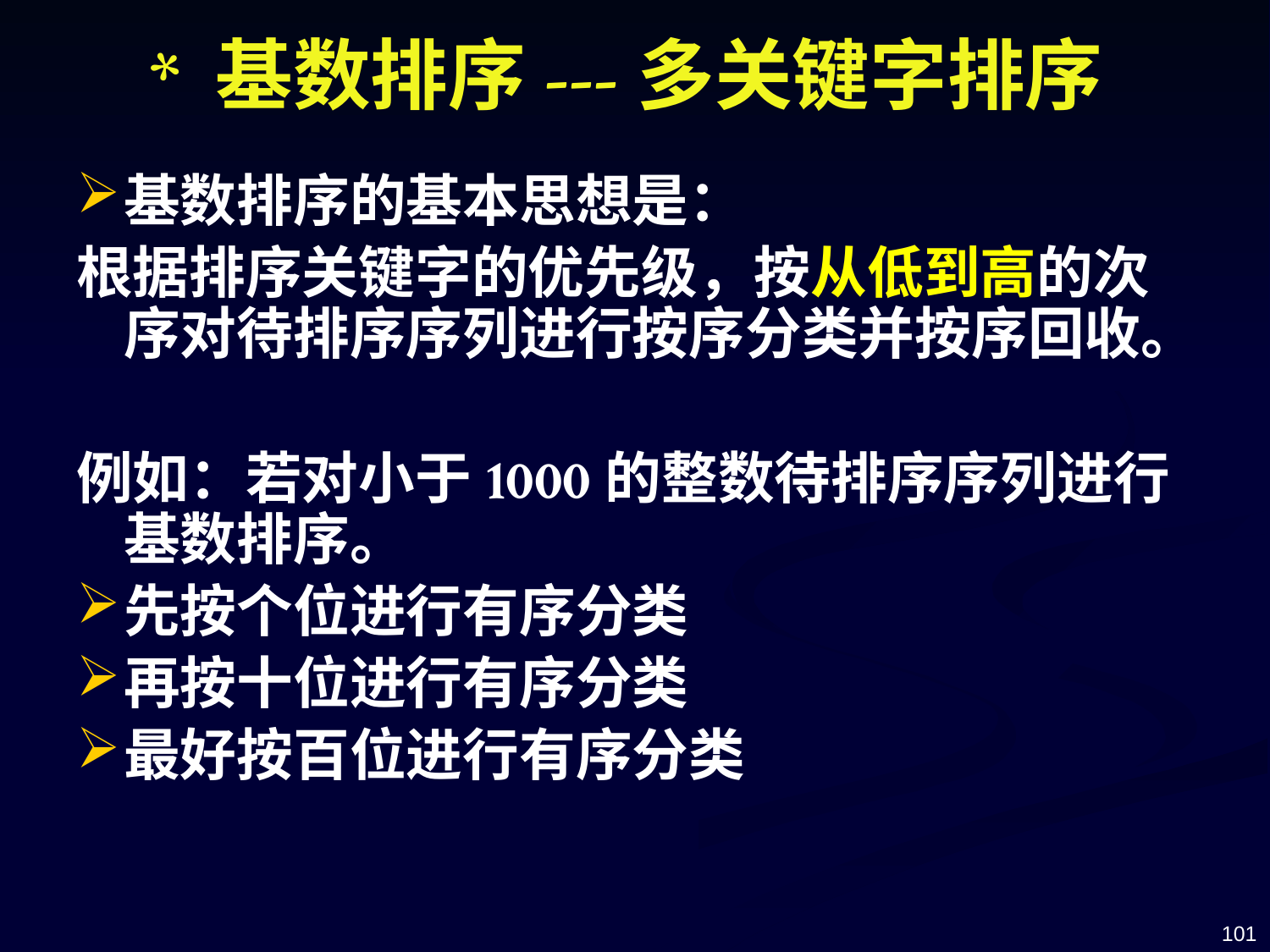

# * 基数排序---多关键字排序
基数排序的基本思想是：
根据排序关键字的优先级，按从低到高的次序对待排序序列进行按序分类并按序回收。

例如：若对小于1000的整数待排序序列进行基数排序。
先按个位进行有序分类
再按十位进行有序分类
最好按百位进行有序分类
101